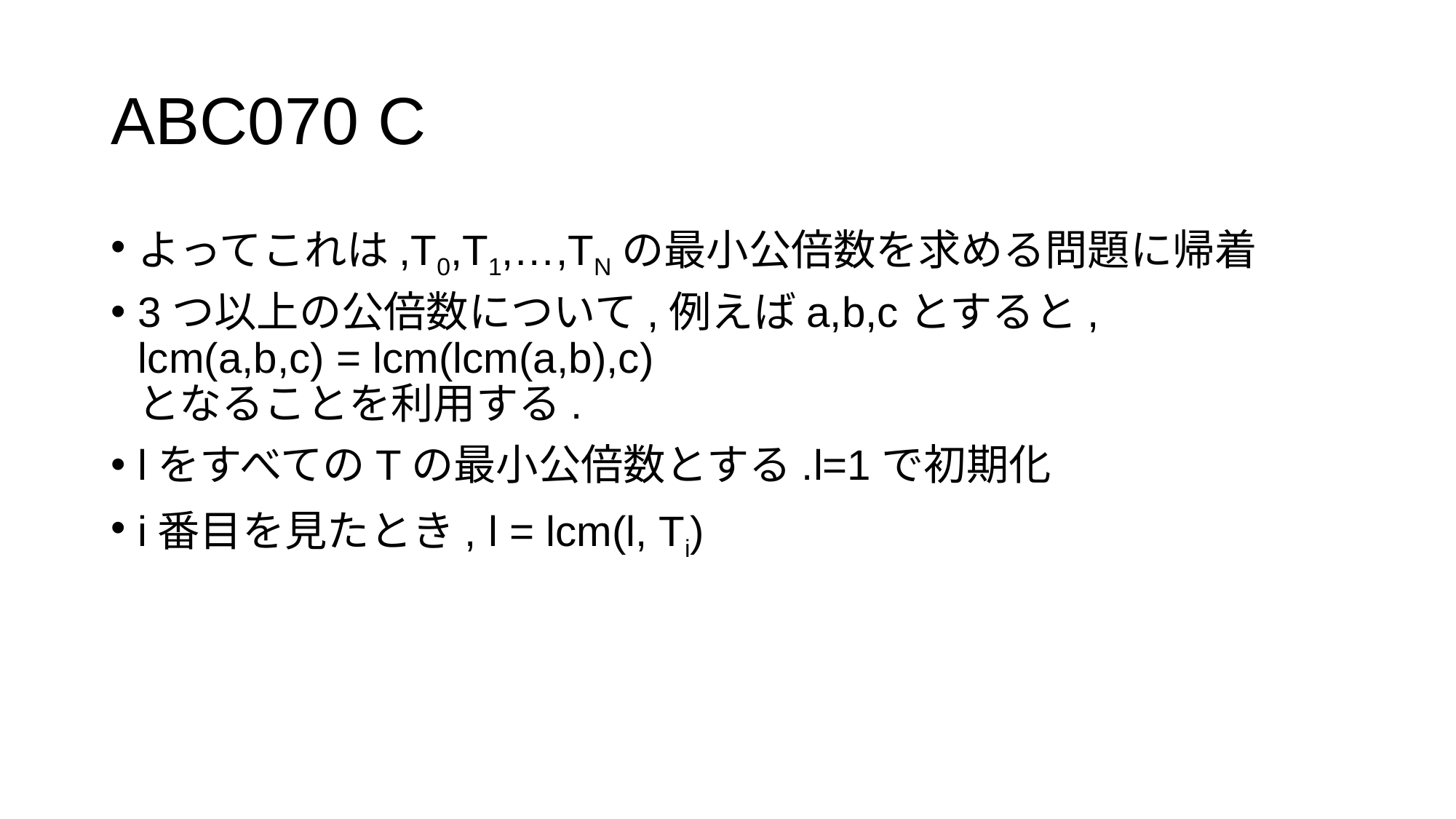

# ABC070 C
よってこれは,T0,T1,…,TNの最小公倍数を求める問題に帰着
3つ以上の公倍数について,例えばa,b,cとすると,
lcm(a,b,c) = lcm(lcm(a,b),c)
となることを利用する.
lをすべてのTの最小公倍数とする.l=1で初期化
i番目を見たとき, l = lcm(l, Ti)